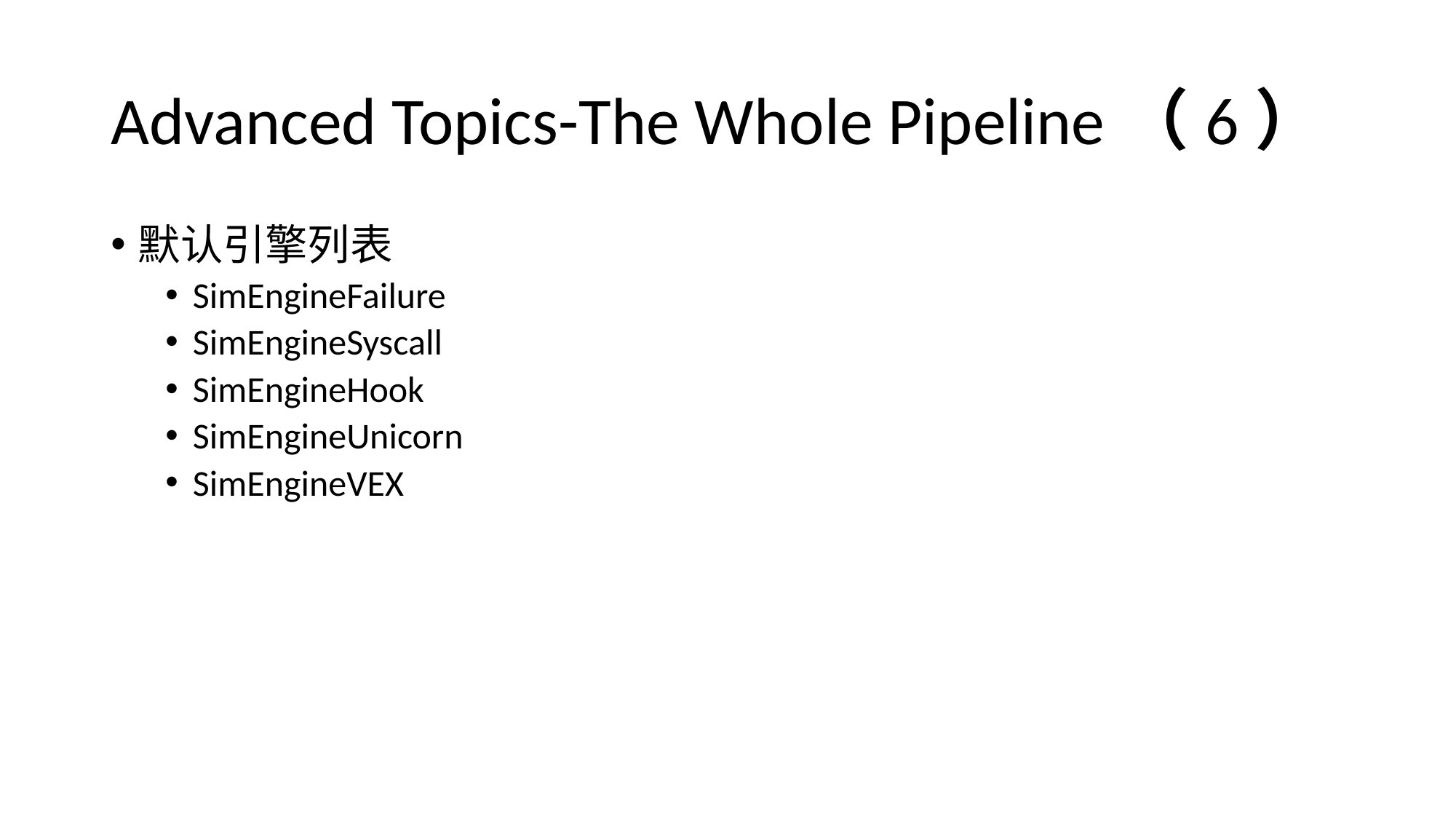

# Advanced Topics-The Whole Pipeline（6）
默认引擎列表
SimEngineFailure
SimEngineSyscall
SimEngineHook
SimEngineUnicorn
SimEngineVEX